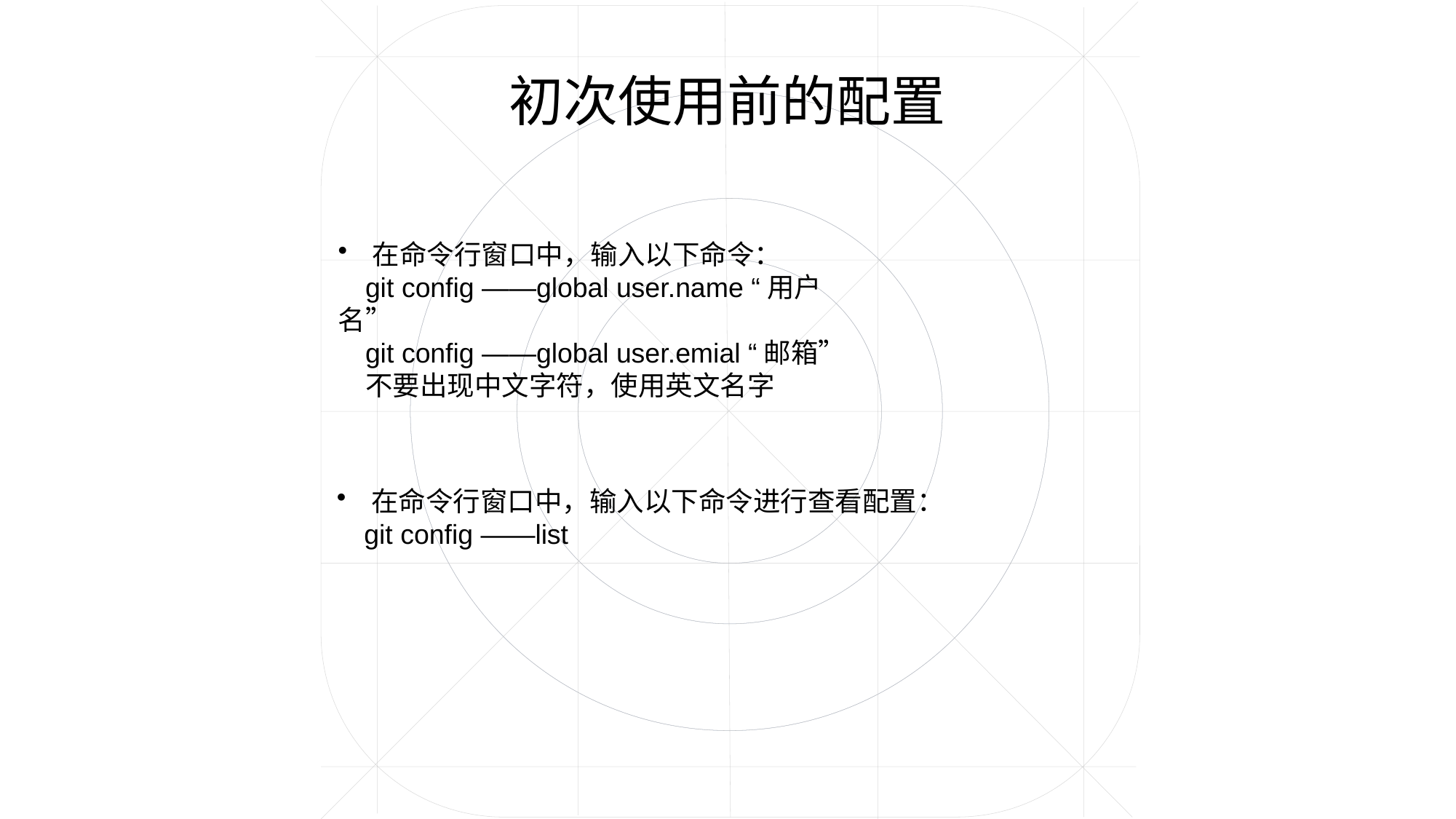

初次使用前的配置
 在命令行窗口中，输入以下命令：
git config ——global user.name “用户名”
git config ——global user.emial “邮箱”
不要出现中文字符，使用英文名字
 在命令行窗口中，输入以下命令进行查看配置：
git config ——list